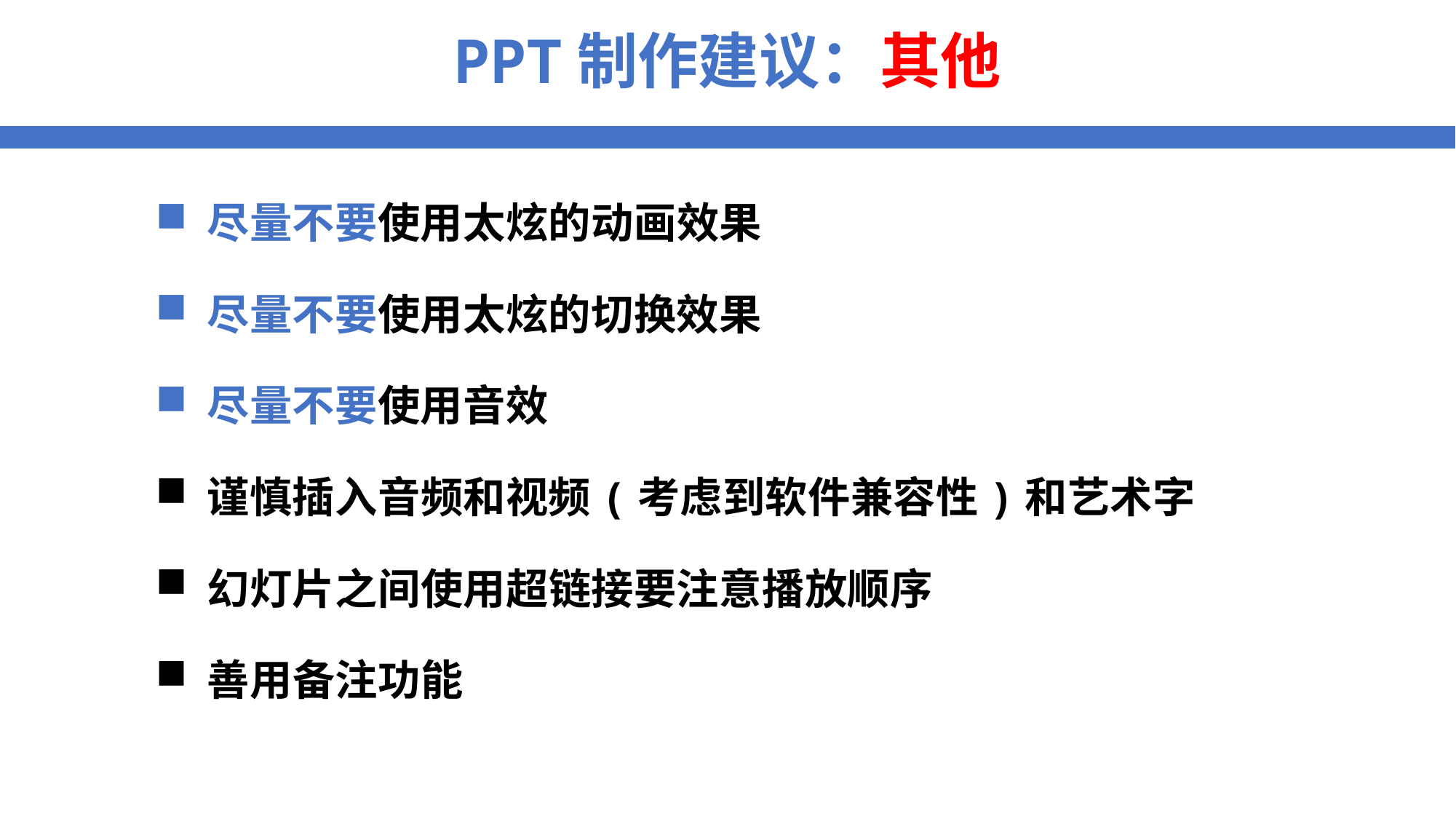

# PPT制作建议：其他

尽量不要使用太炫的动画效果
尽量不要使用太炫的切换效果
尽量不要使用音效
谨慎插入音频和视频(考虑到软件兼容性)和艺术字
幻灯片之间使用超链接要注意播放顺序
善用备注功能